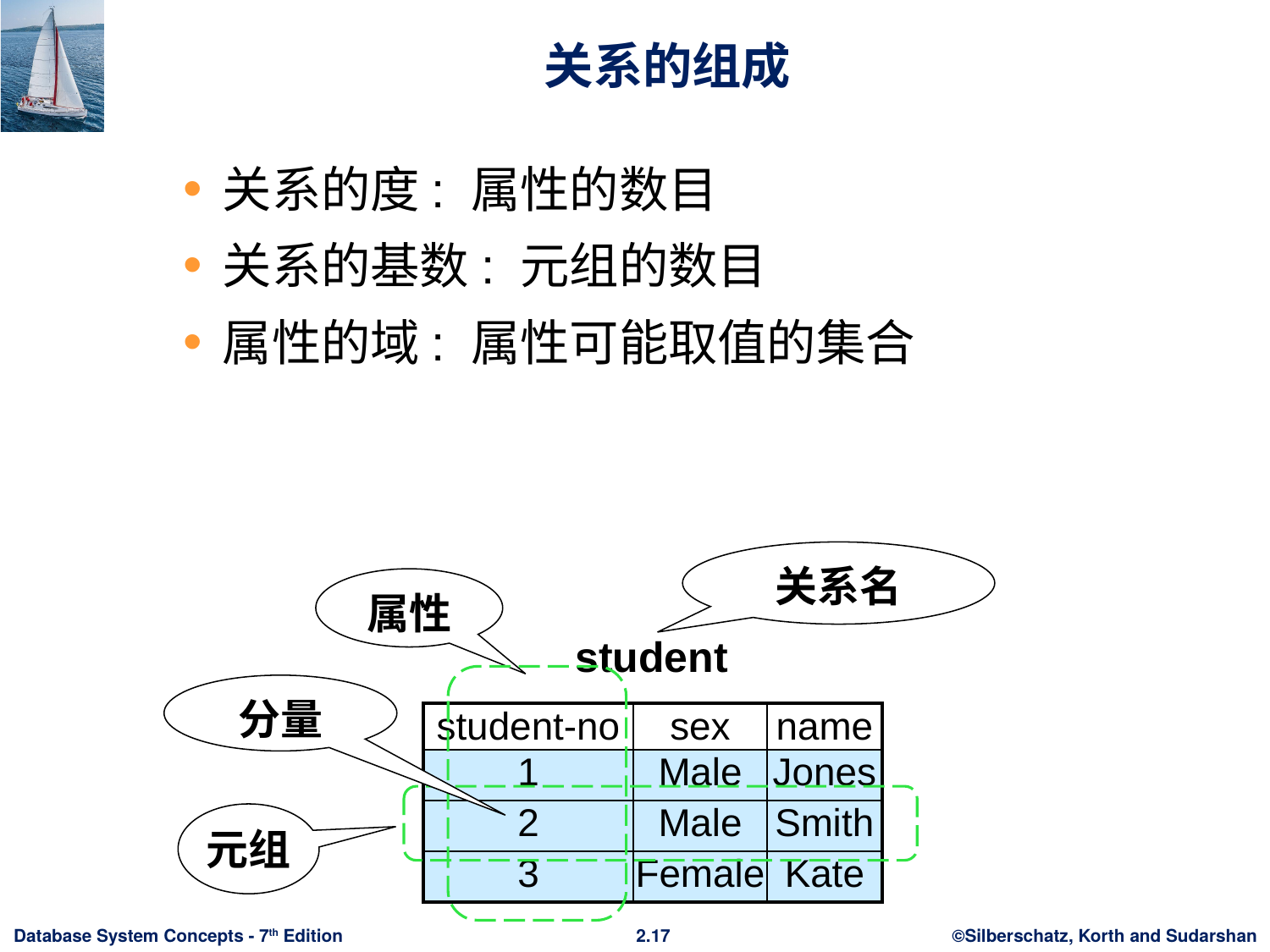

# 关系的组成
关系的度: 属性的数目
关系的基数: 元组的数目
属性的域: 属性可能取值的集合

关系名
属性
student

分量
| student-no | sex | name |
| --- | --- | --- |
| 1 | Male | Jones |
| 2 | Male | Smith |
| 3 | Female | Kate |

元组